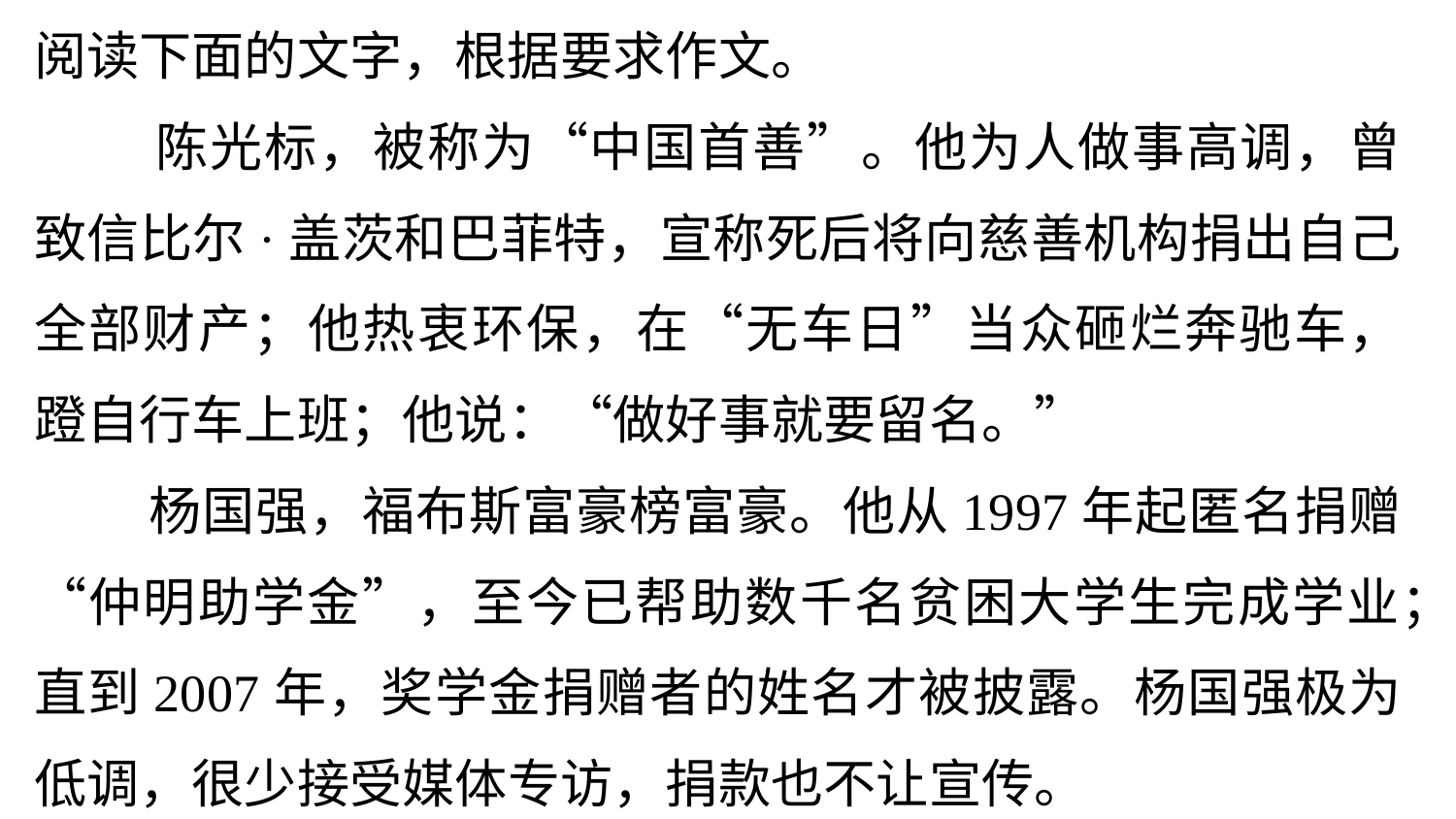

阅读下面的文字，根据要求作文。
        陈光标，被称为“中国首善”。他为人做事高调，曾致信比尔·盖茨和巴菲特，宣称死后将向慈善机构捐出自己全部财产；他热衷环保，在“无车日”当众砸烂奔驰车，蹬自行车上班；他说：“做好事就要留名。”
        杨国强，福布斯富豪榜富豪。他从1997年起匿名捐赠“仲明助学金”，至今已帮助数千名贫困大学生完成学业；直到2007年，奖学金捐赠者的姓名才被披露。杨国强极为低调，很少接受媒体专访，捐款也不让宣传。